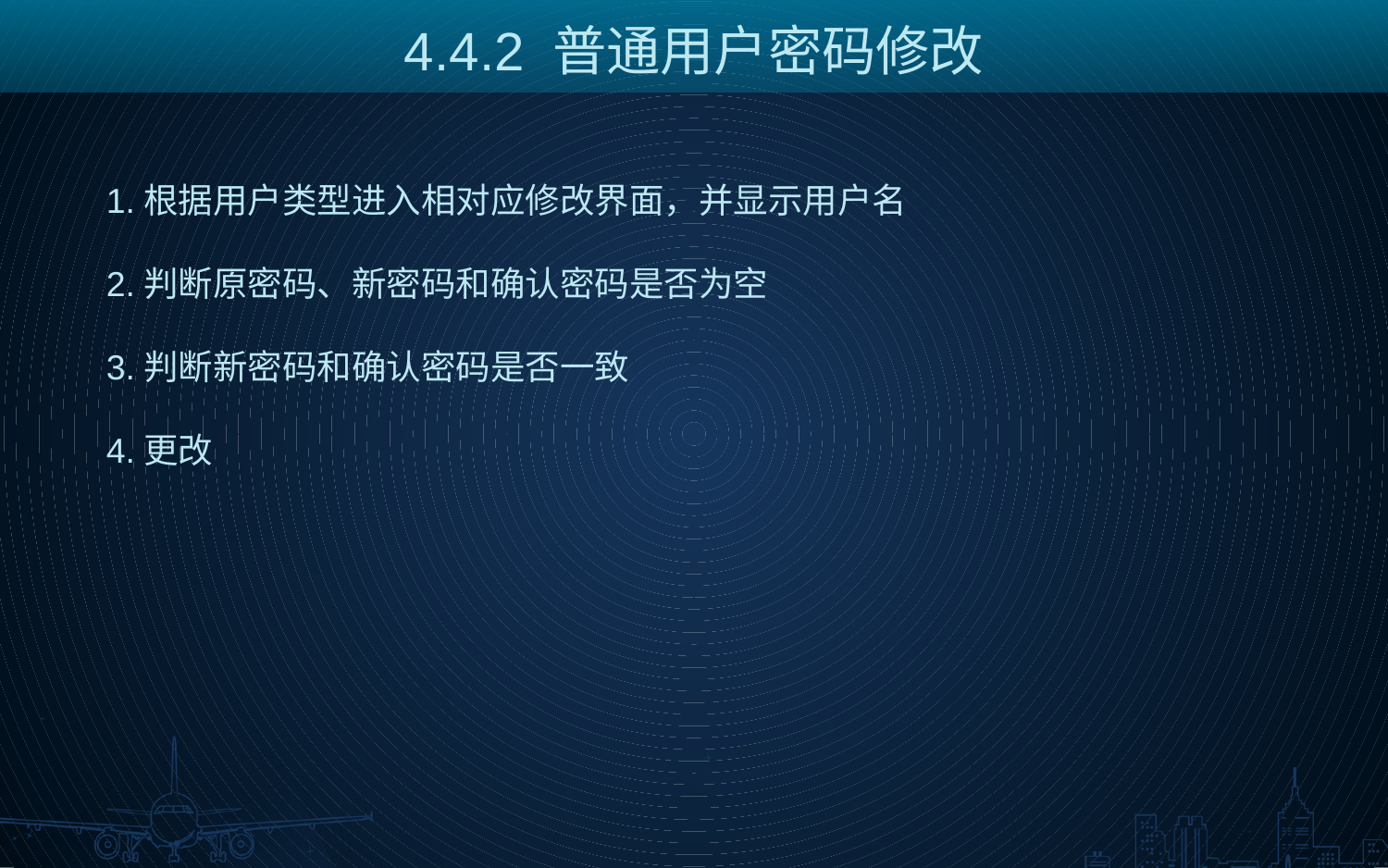

4.4.2 普通用户密码修改
1.根据用户类型进入相对应修改界面，并显示用户名

2.判断原密码、新密码和确认密码是否为空

3.判断新密码和确认密码是否一致

4.更改